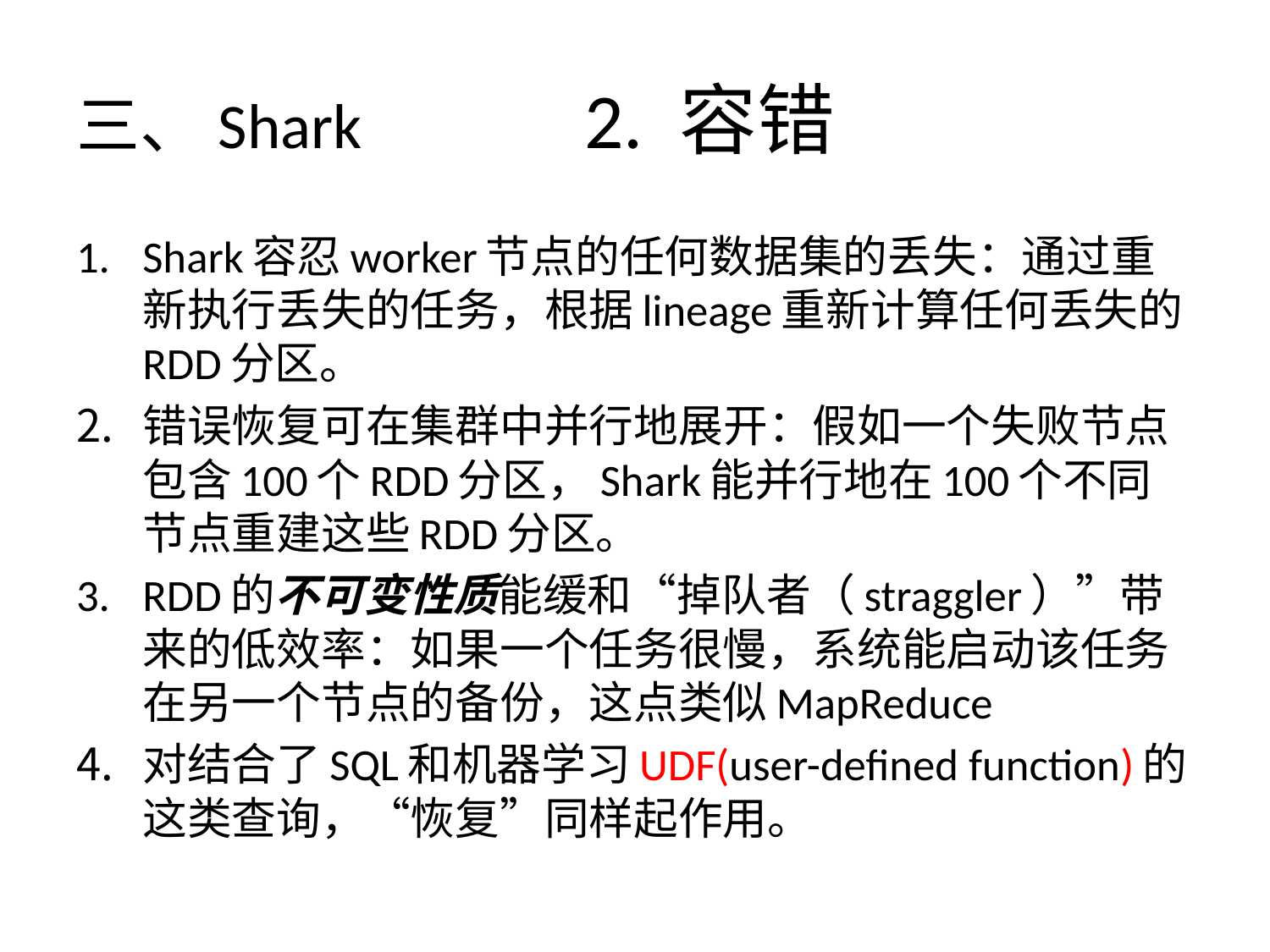

# 三、Shark		2. 容错
Shark容忍worker节点的任何数据集的丢失：通过重新执行丢失的任务，根据lineage重新计算任何丢失的RDD分区。
错误恢复可在集群中并行地展开：假如一个失败节点包含100个RDD分区，Shark能并行地在100个不同节点重建这些RDD分区。
RDD的不可变性质能缓和“掉队者（straggler）”带来的低效率：如果一个任务很慢，系统能启动该任务在另一个节点的备份，这点类似MapReduce
对结合了SQL和机器学习UDF(user-defined function)的这类查询，“恢复”同样起作用。